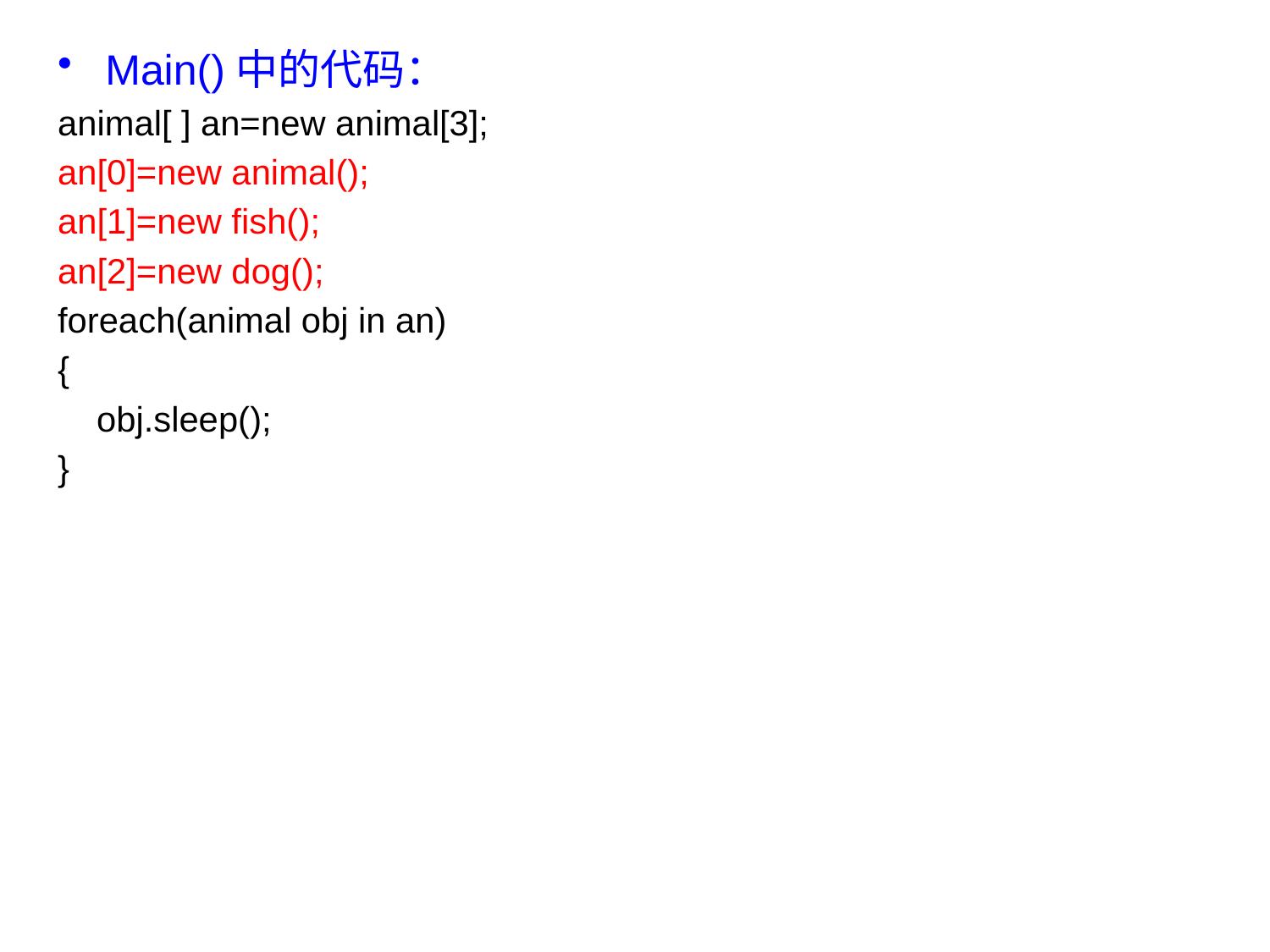

Main()中的代码：
animal[ ] an=new animal[3];
an[0]=new animal();
an[1]=new fish();
an[2]=new dog();
foreach(animal obj in an)
{
    obj.sleep();
}